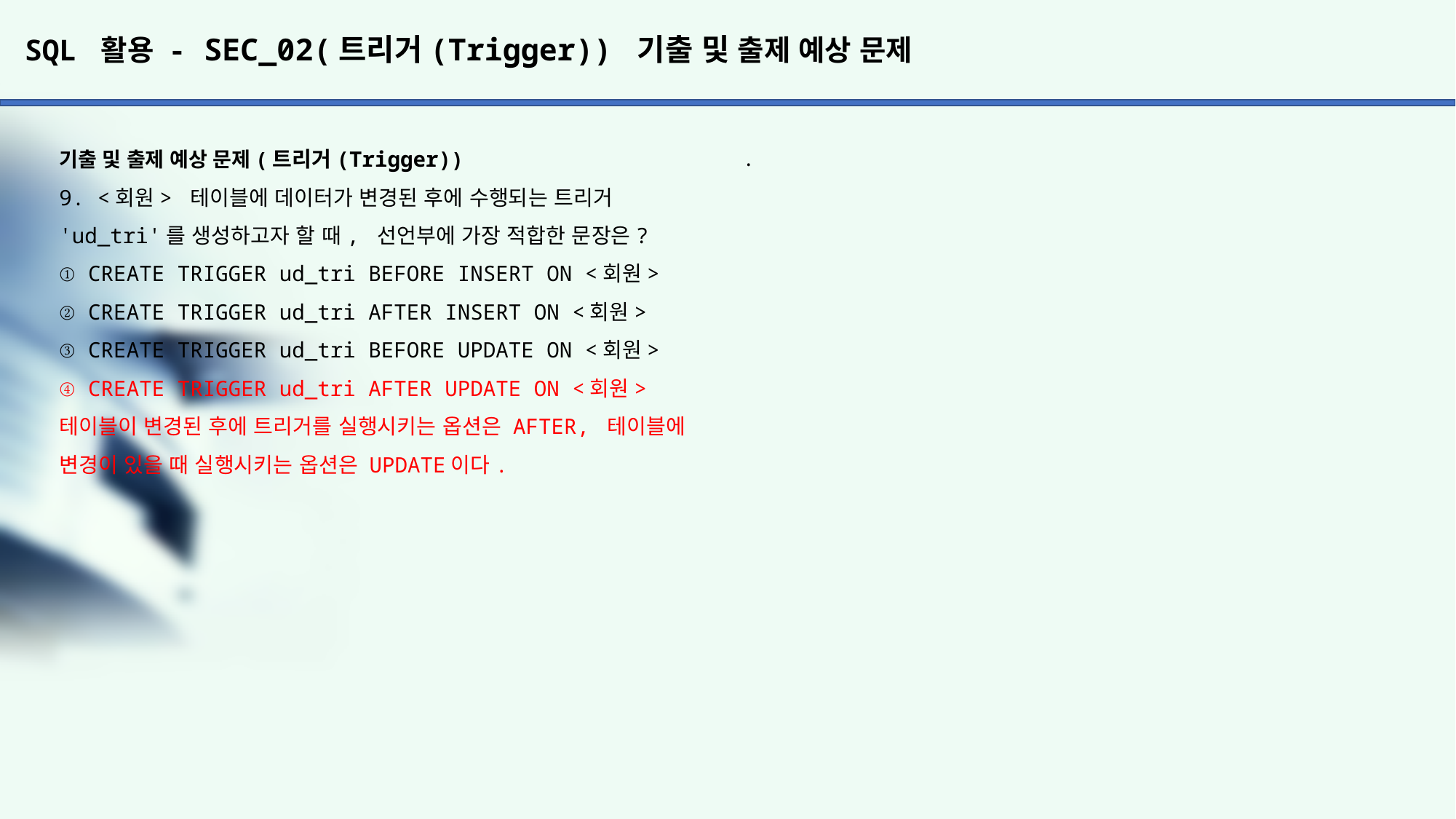

# SQL 활용 - SEC_02(트리거(Trigger)) 기출 및 출제 예상 문제
.
기출 및 출제 예상 문제(트리거(Trigger))
9. <회원> 테이블에 데이터가 변경된 후에 수행되는 트리거
'ud_tri'를 생성하고자 할 때, 선언부에 가장 적합한 문장은?
① CREATE TRIGGER ud_tri BEFORE INSERT ON <회원>
② CREATE TRIGGER ud_tri AFTER INSERT ON <회원>
③ CREATE TRIGGER ud_tri BEFORE UPDATE ON <회원>
④ CREATE TRIGGER ud_tri AFTER UPDATE ON <회원>
테이블이 변경된 후에 트리거를 실행시키는 옵션은 AFTER, 테이블에 변경이 있을 때 실행시키는 옵션은 UPDATE이다.